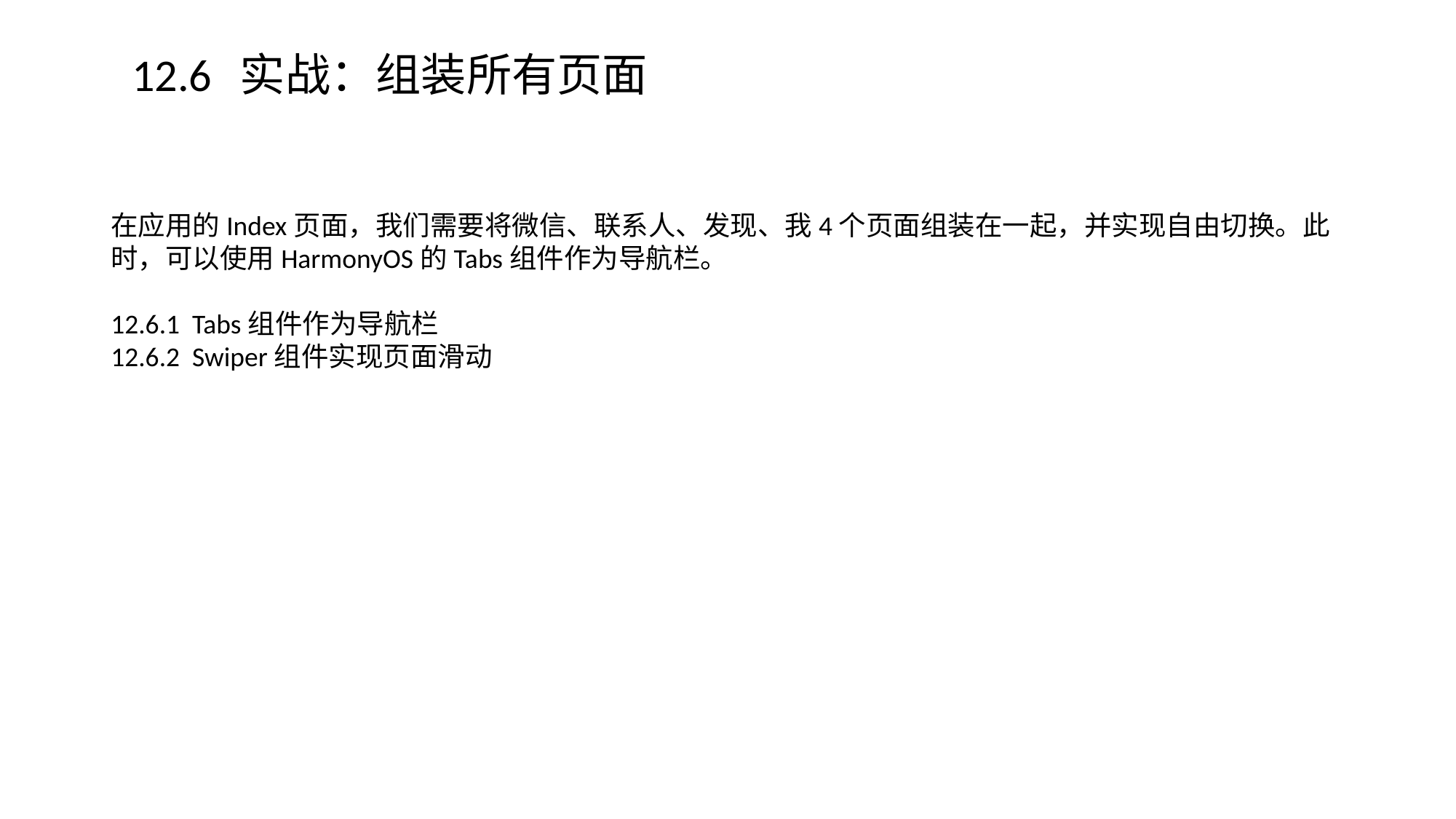

# 12.6  实战：组装所有页面
在应用的Index页面，我们需要将微信、联系人、发现、我4个页面组装在一起，并实现自由切换。此时，可以使用HarmonyOS的Tabs组件作为导航栏。

12.6.1  Tabs组件作为导航栏
12.6.2  Swiper组件实现页面滑动